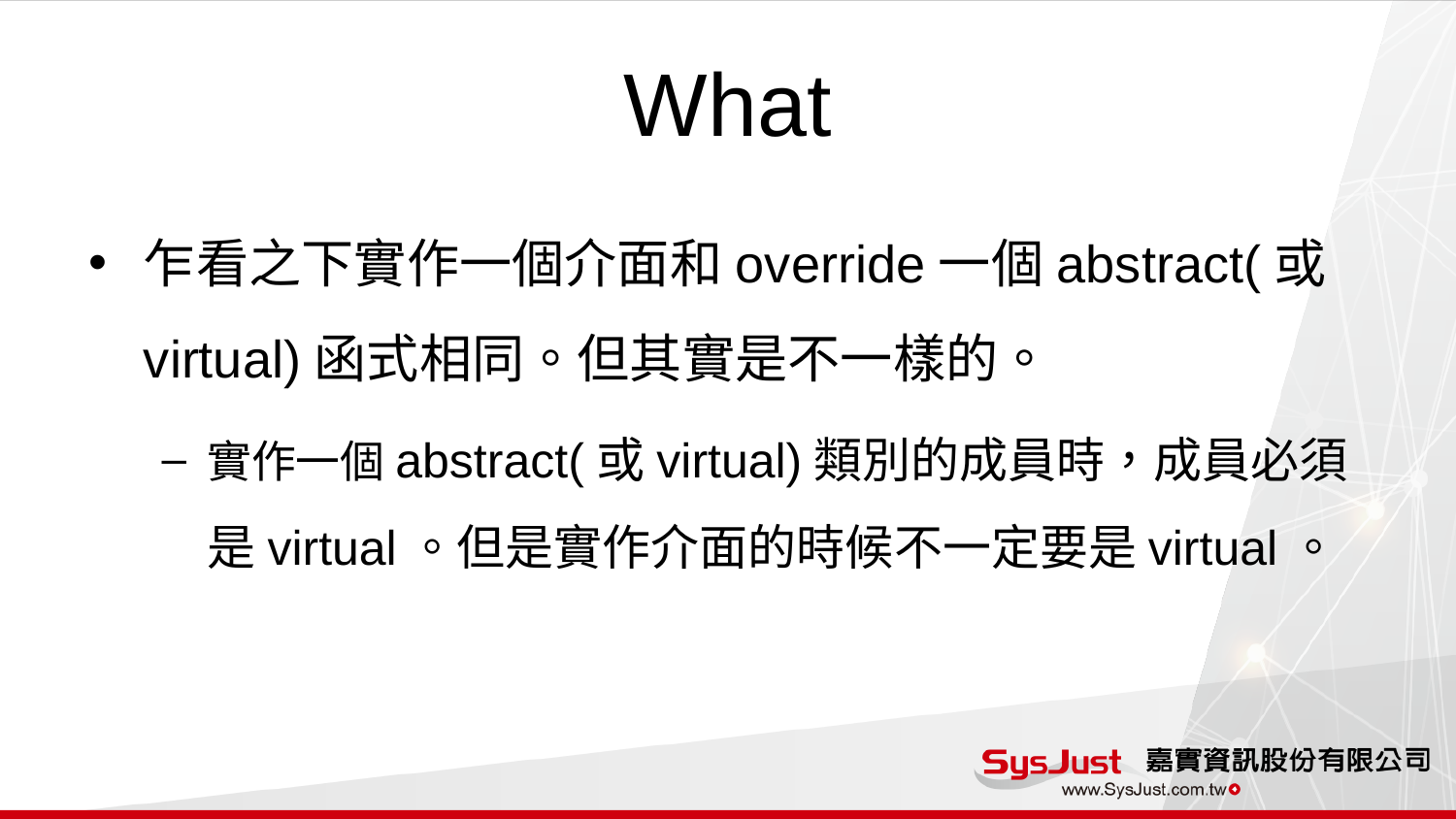

# What
乍看之下實作一個介面和override一個abstract(或virtual)函式相同。但其實是不一樣的。
實作一個abstract(或virtual)類別的成員時，成員必須是virtual。但是實作介面的時候不一定要是virtual。